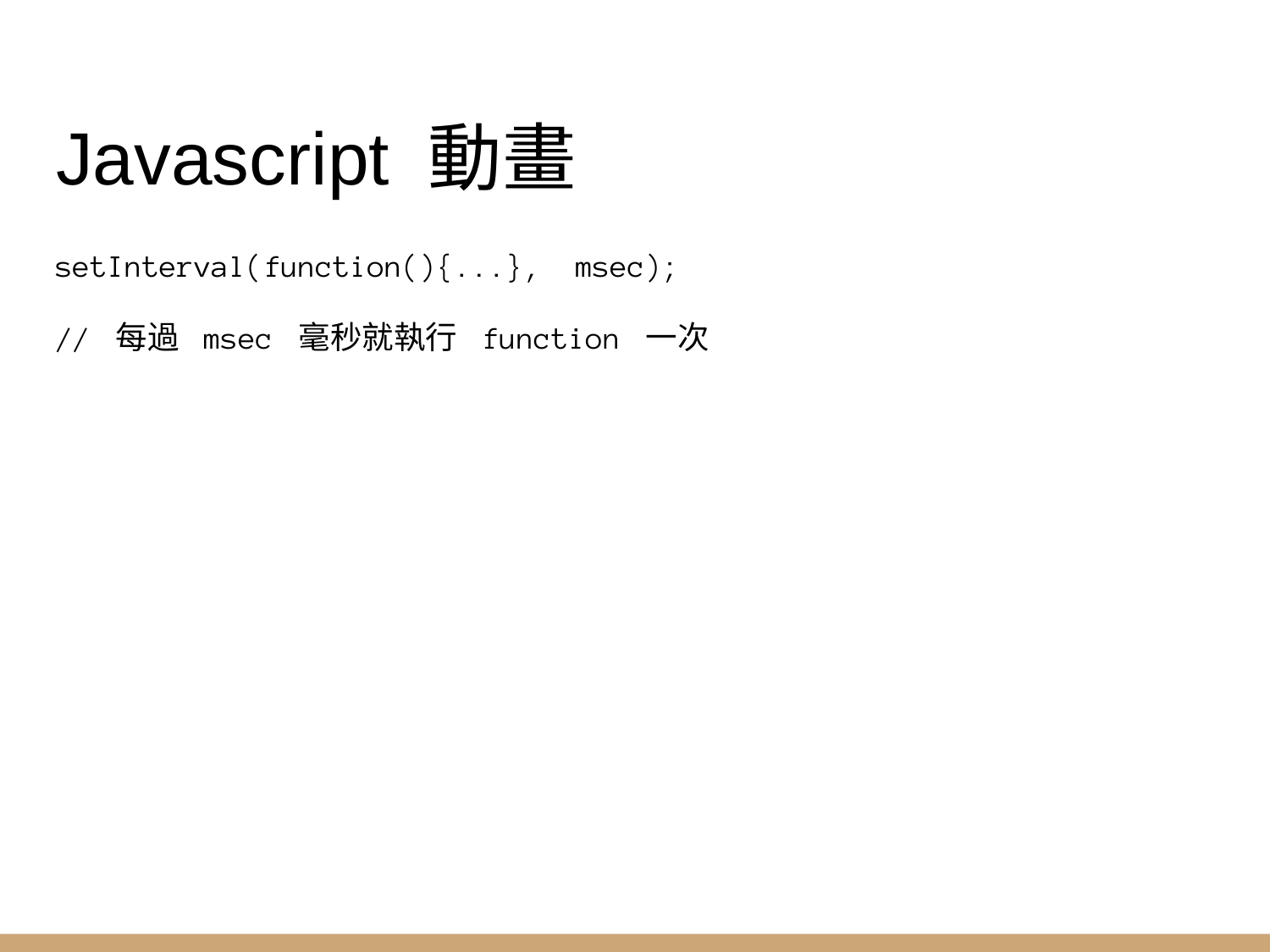

# Javascript 動畫
setInterval(function(){...},  msec);
// 每過 msec 毫秒就執行 function 一次